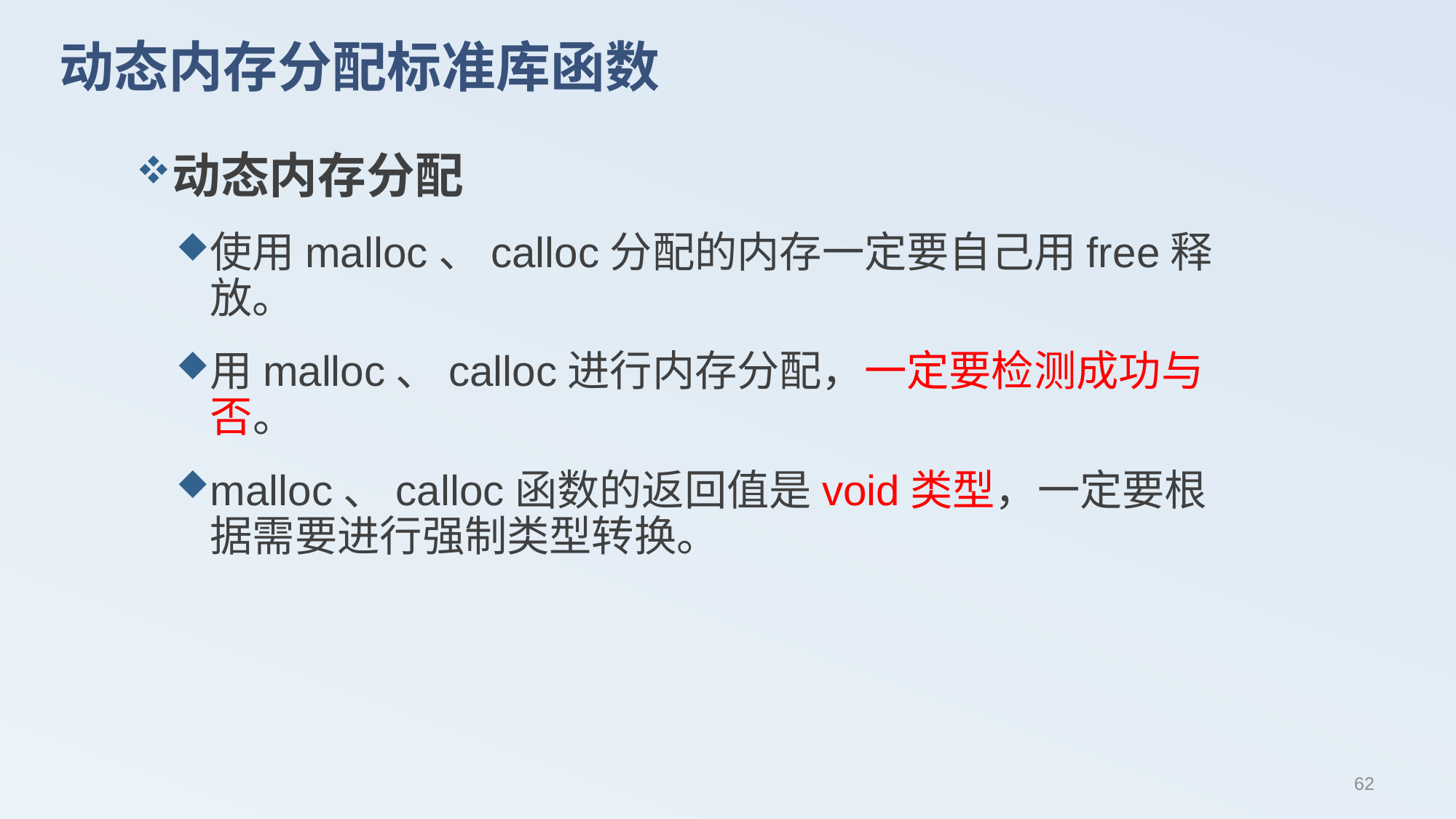

# 动态内存分配标准库函数
动态内存分配
使用malloc、calloc分配的内存一定要自己用free释放。
用malloc、calloc进行内存分配，一定要检测成功与否。
malloc、calloc函数的返回值是void类型，一定要根据需要进行强制类型转换。